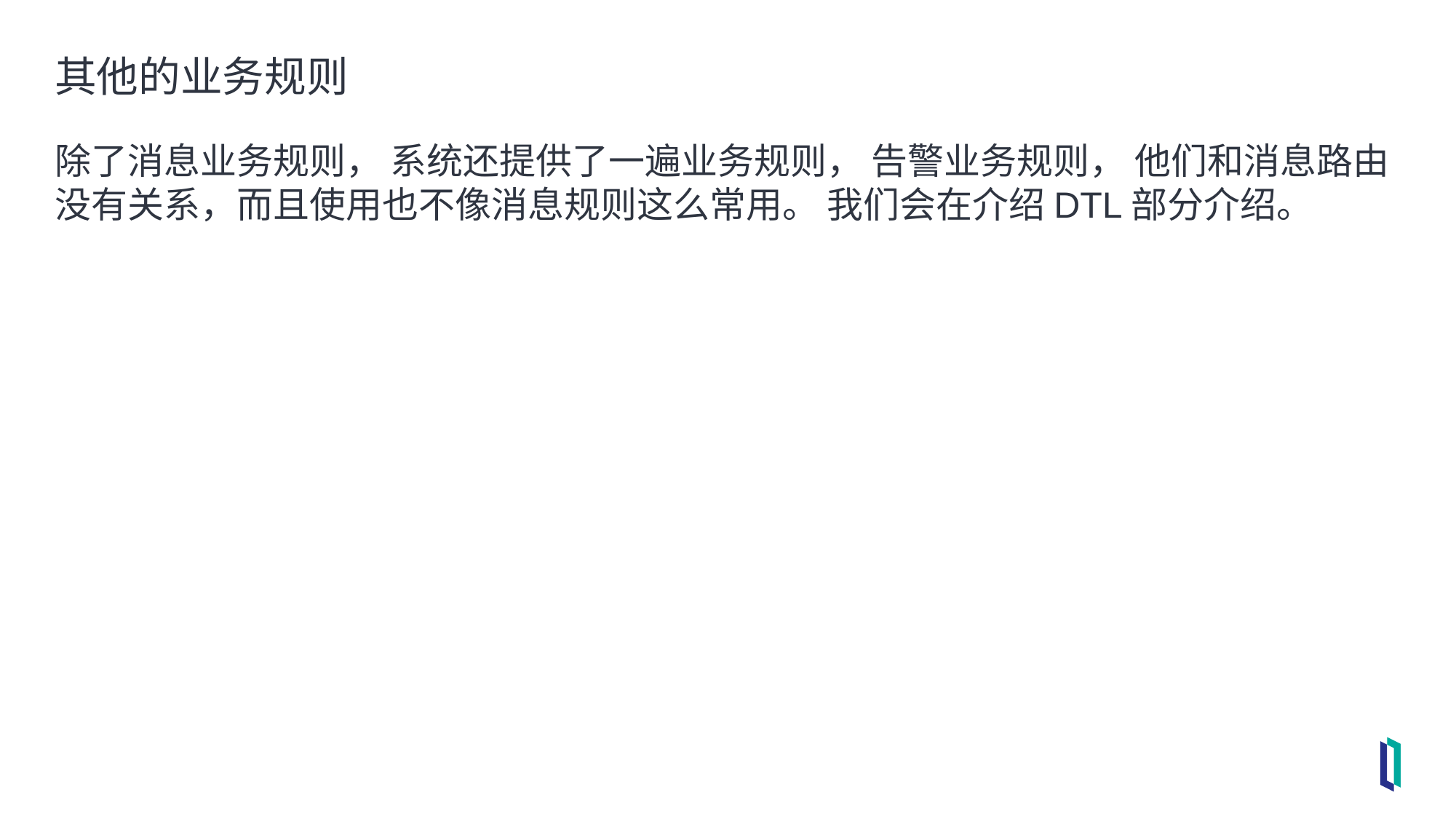

# 其他的业务规则
除了消息业务规则， 系统还提供了一遍业务规则， 告警业务规则， 他们和消息路由没有关系，而且使用也不像消息规则这么常用。 我们会在介绍DTL部分介绍。